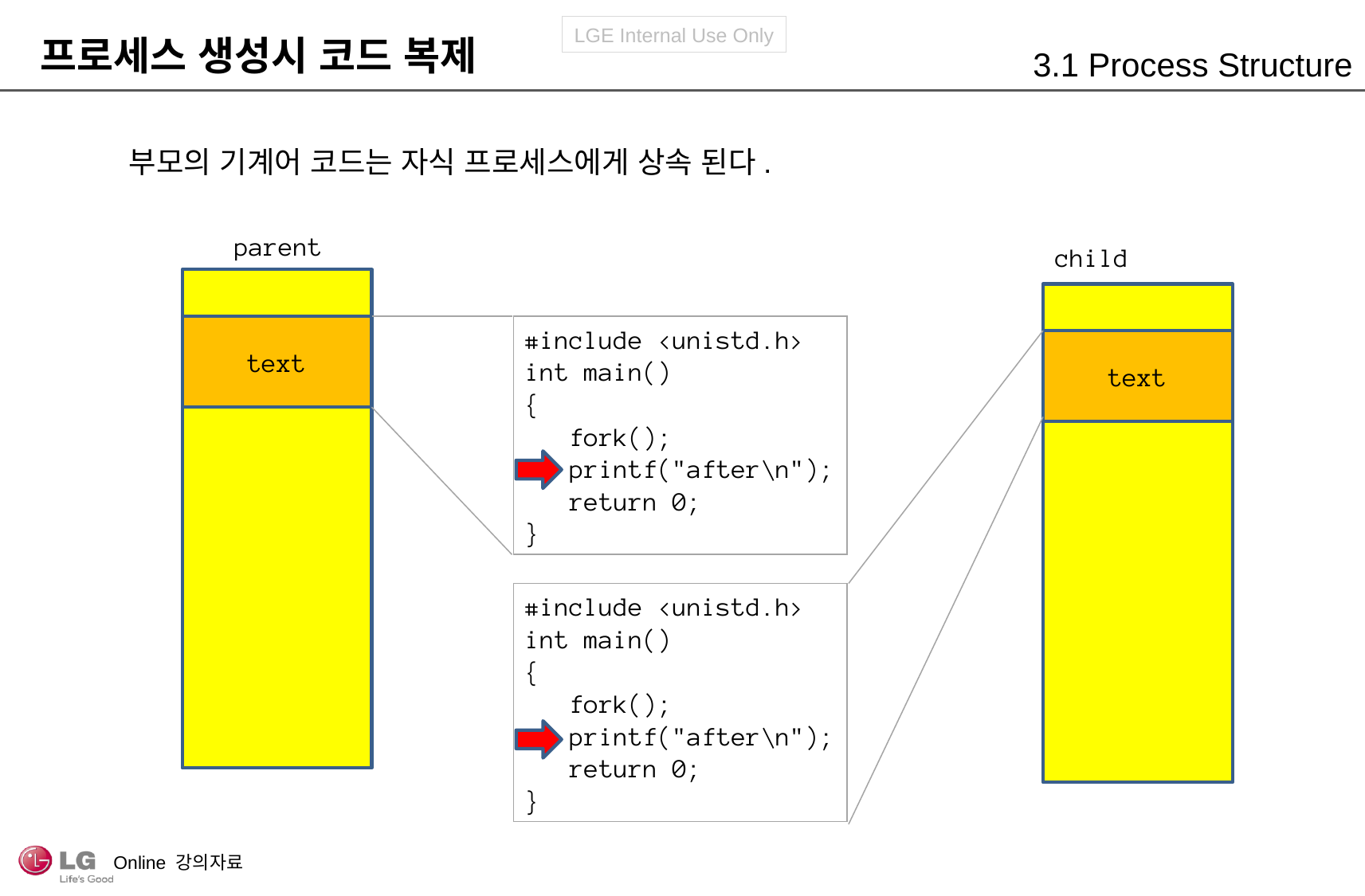

프로세스 생성시 코드 복제
3.1 Process Structure

부모의 기계어 코드는 자식 프로세스에게 상속 된다.
parent
child

#include <unistd.h>
int main()
{
   fork();
   printf("after\n");
   return 0;
}
text
text

#include <unistd.h>
int main()
{
   fork();
   printf("after\n");
   return 0;
}